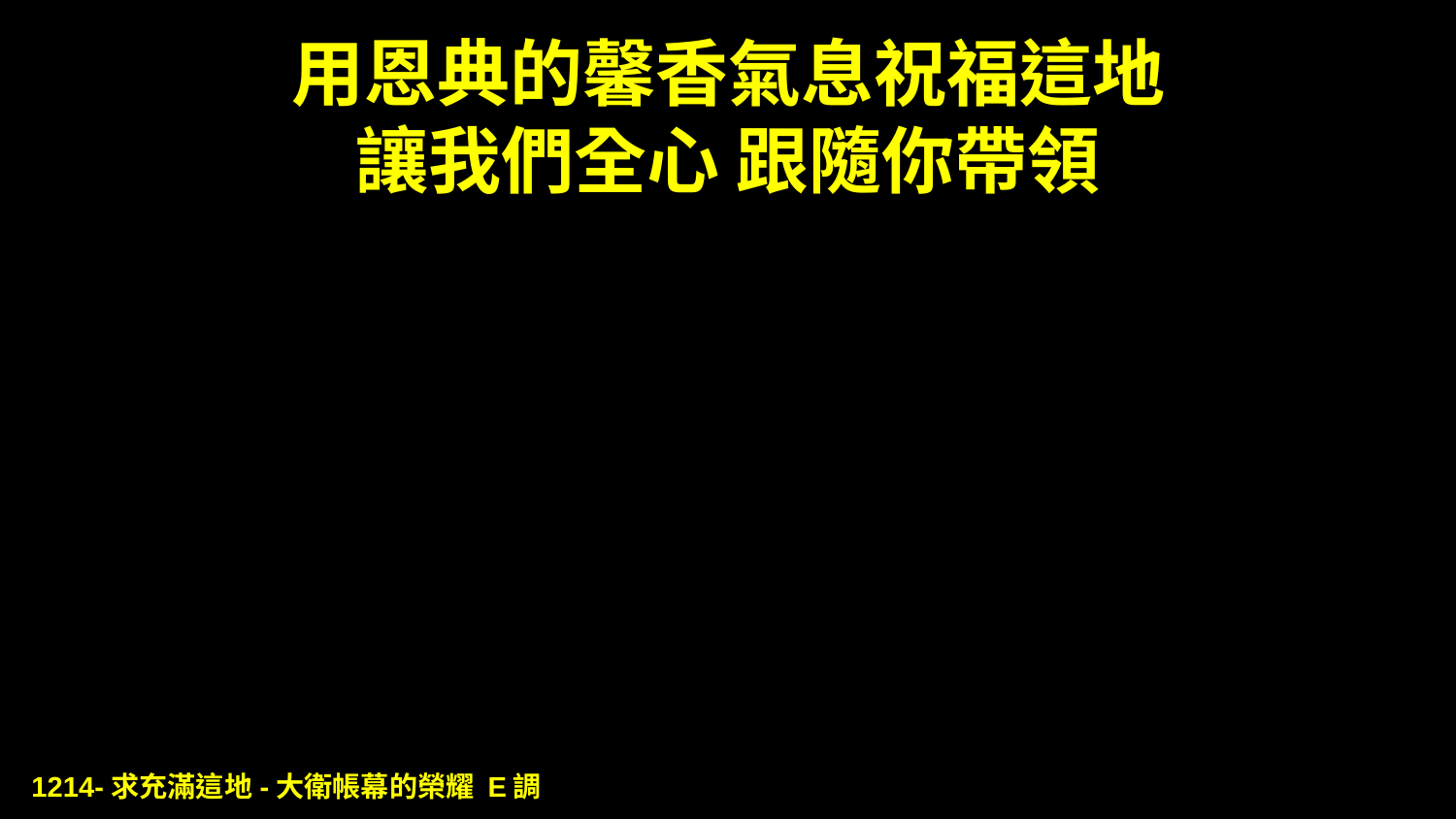

# 用恩典的馨香氣息祝福這地 讓我們全心 跟隨你帶領
1214-求充滿這地-大衛帳幕的榮耀 E調